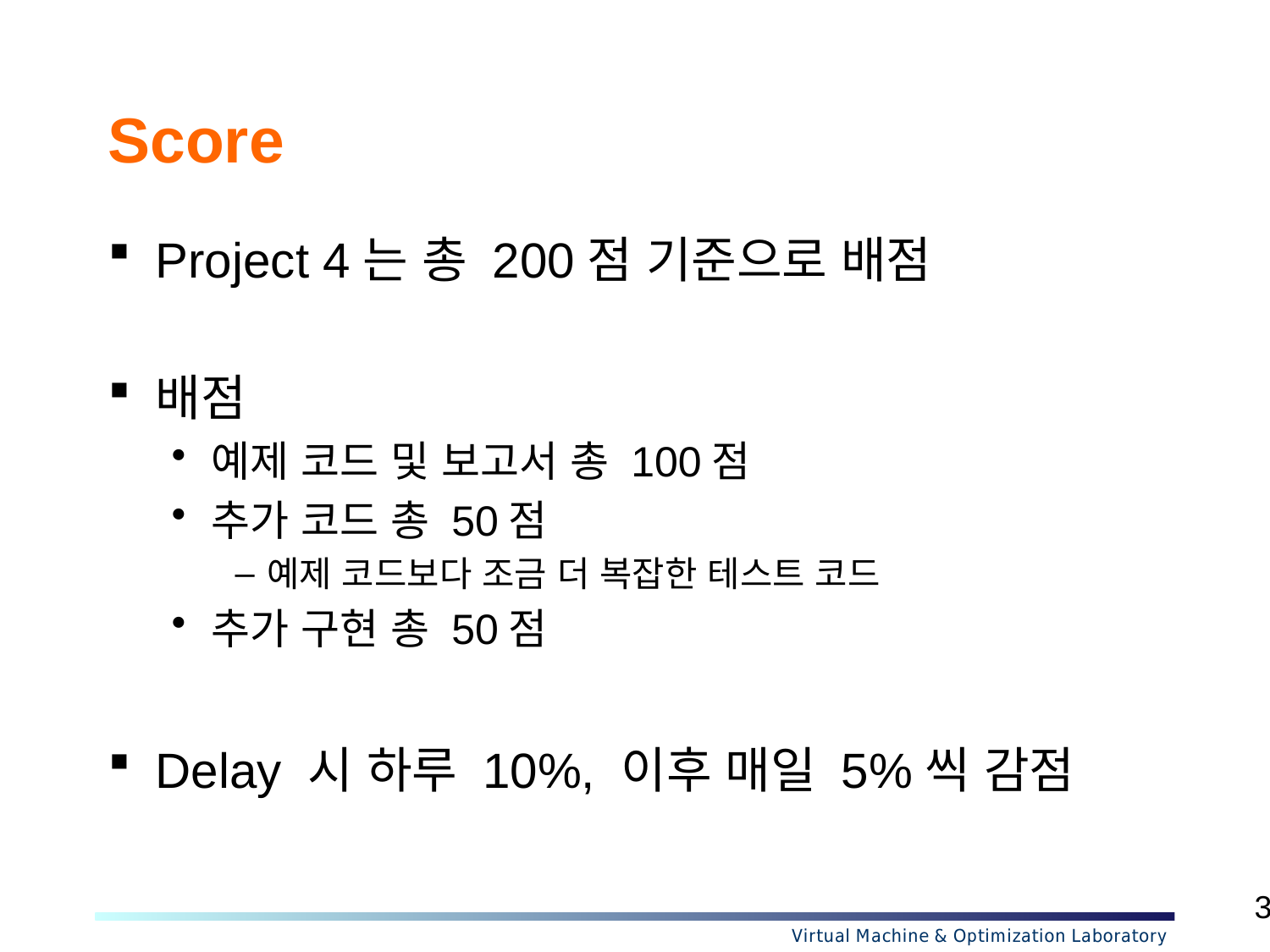

# Score
Project 4는 총 200점 기준으로 배점

배점
예제 코드 및 보고서 총 100점
추가 코드 총 50점
예제 코드보다 조금 더 복잡한 테스트 코드
추가 구현 총 50점

Delay 시 하루 10%, 이후 매일 5%씩 감점